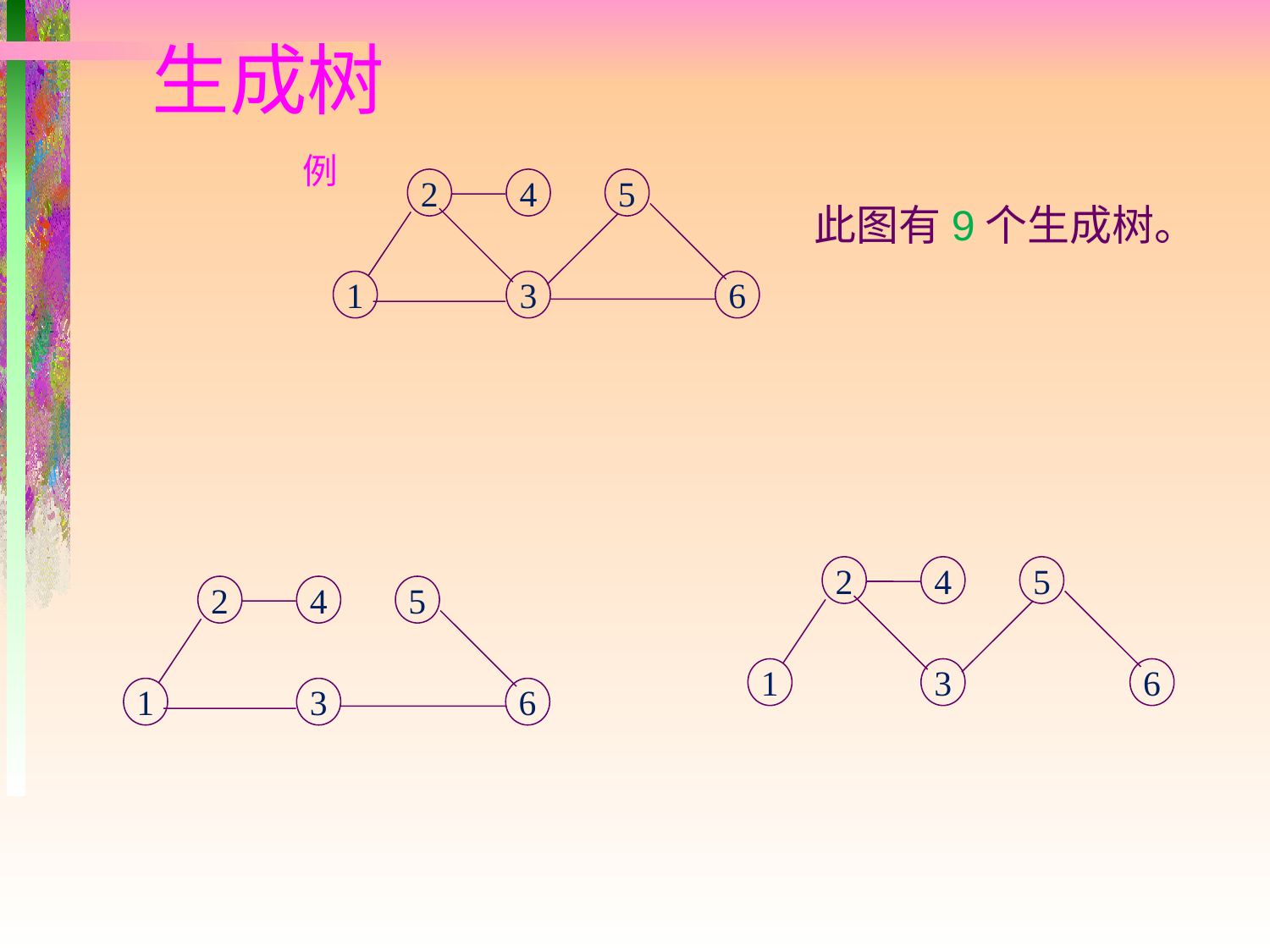

# 生成树
例
2
4
5

1
3
6

此图有9个生成树。
2
4
5

1
3
6
2
4
5

1
3
6